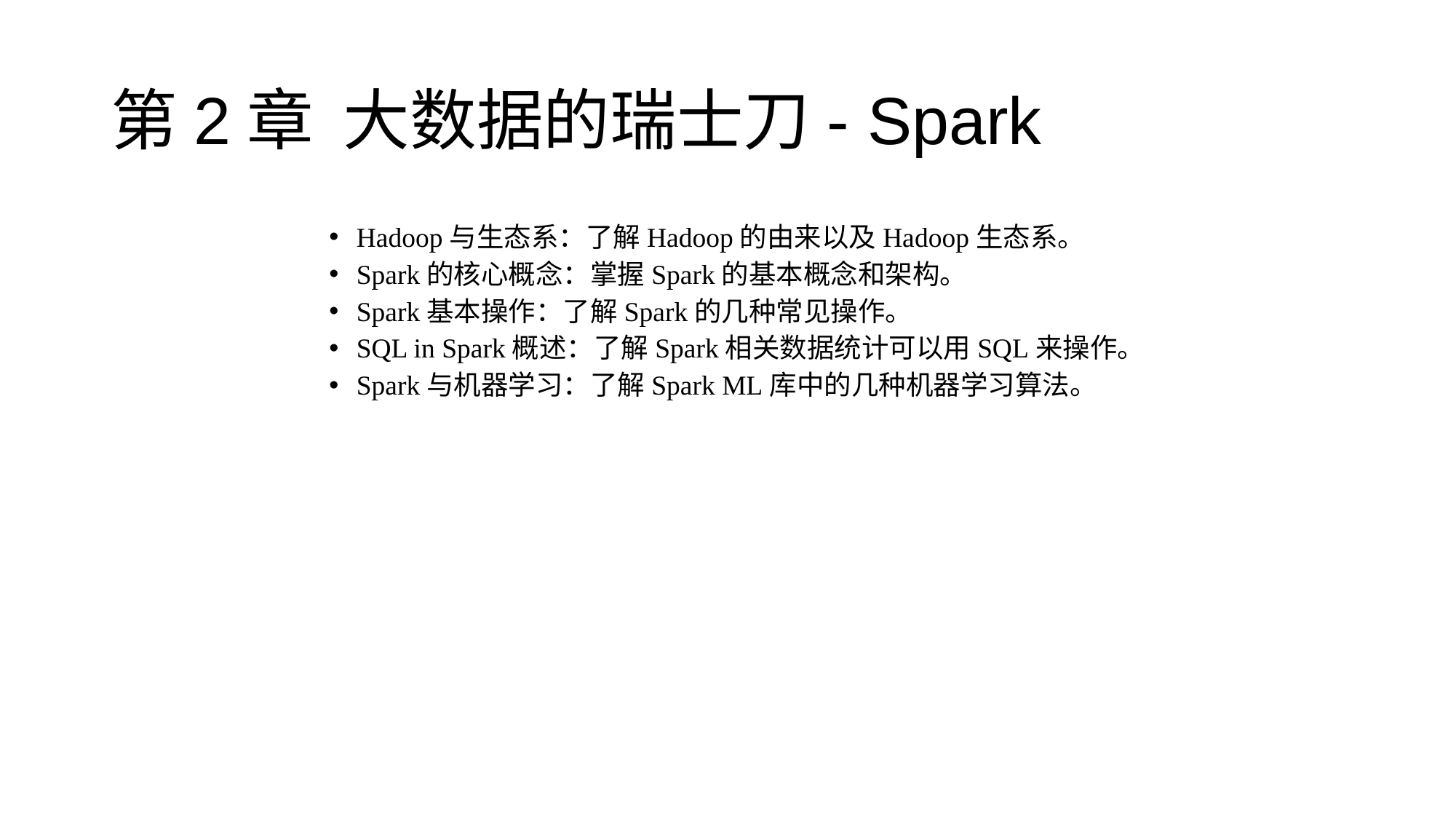

# 第2章  大数据的瑞士刀- Spark
Hadoop与生态系：了解Hadoop的由来以及Hadoop生态系。
Spark的核心概念：掌握Spark的基本概念和架构。
Spark基本操作：了解Spark的几种常见操作。
SQL in Spark概述：了解Spark相关数据统计可以用SQL来操作。
Spark与机器学习：了解Spark ML库中的几种机器学习算法。